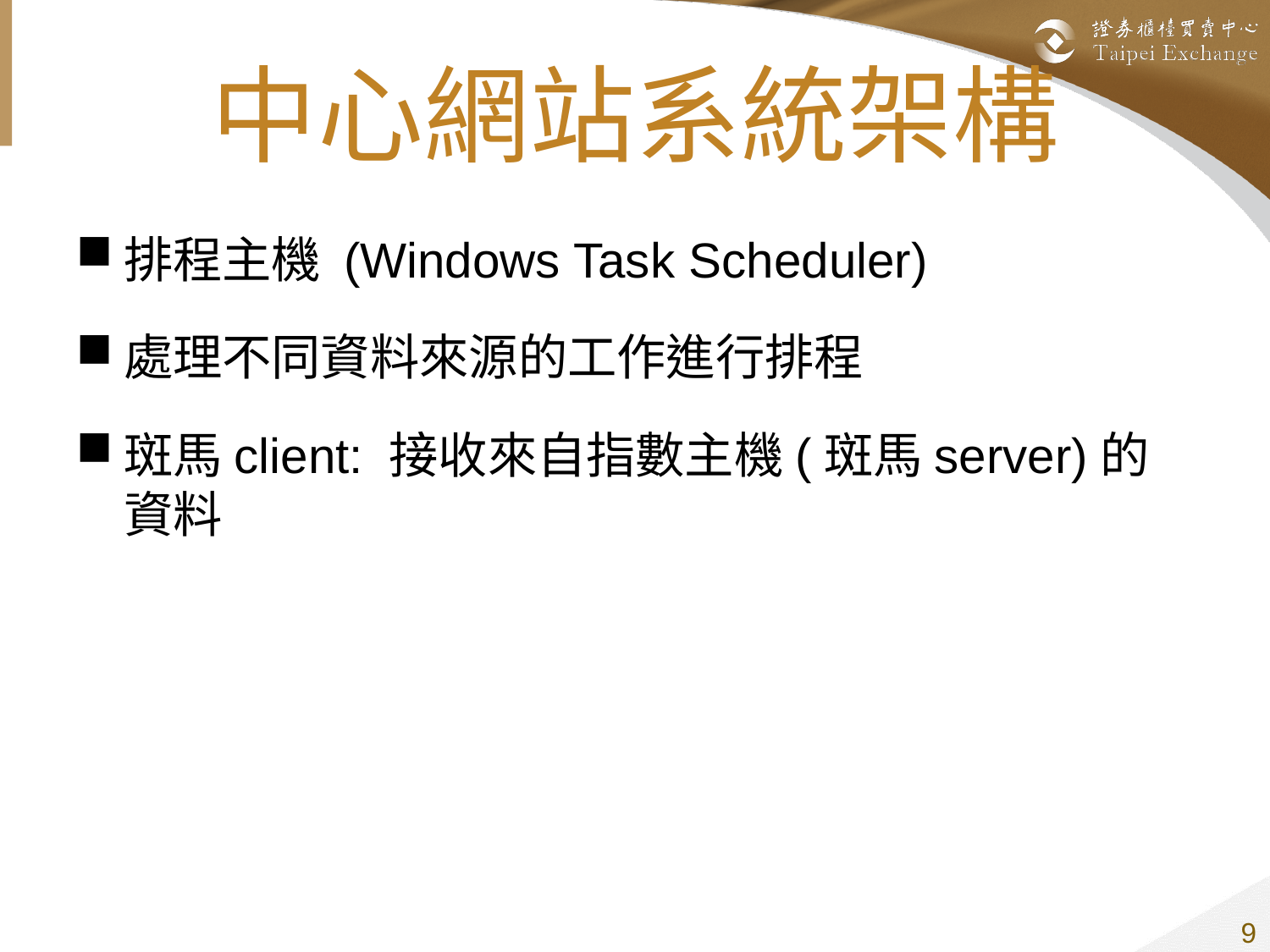

# 中心網站系統架構
排程主機 (Windows Task Scheduler)
處理不同資料來源的工作進行排程
斑馬client: 接收來自指數主機(斑馬server)的資料